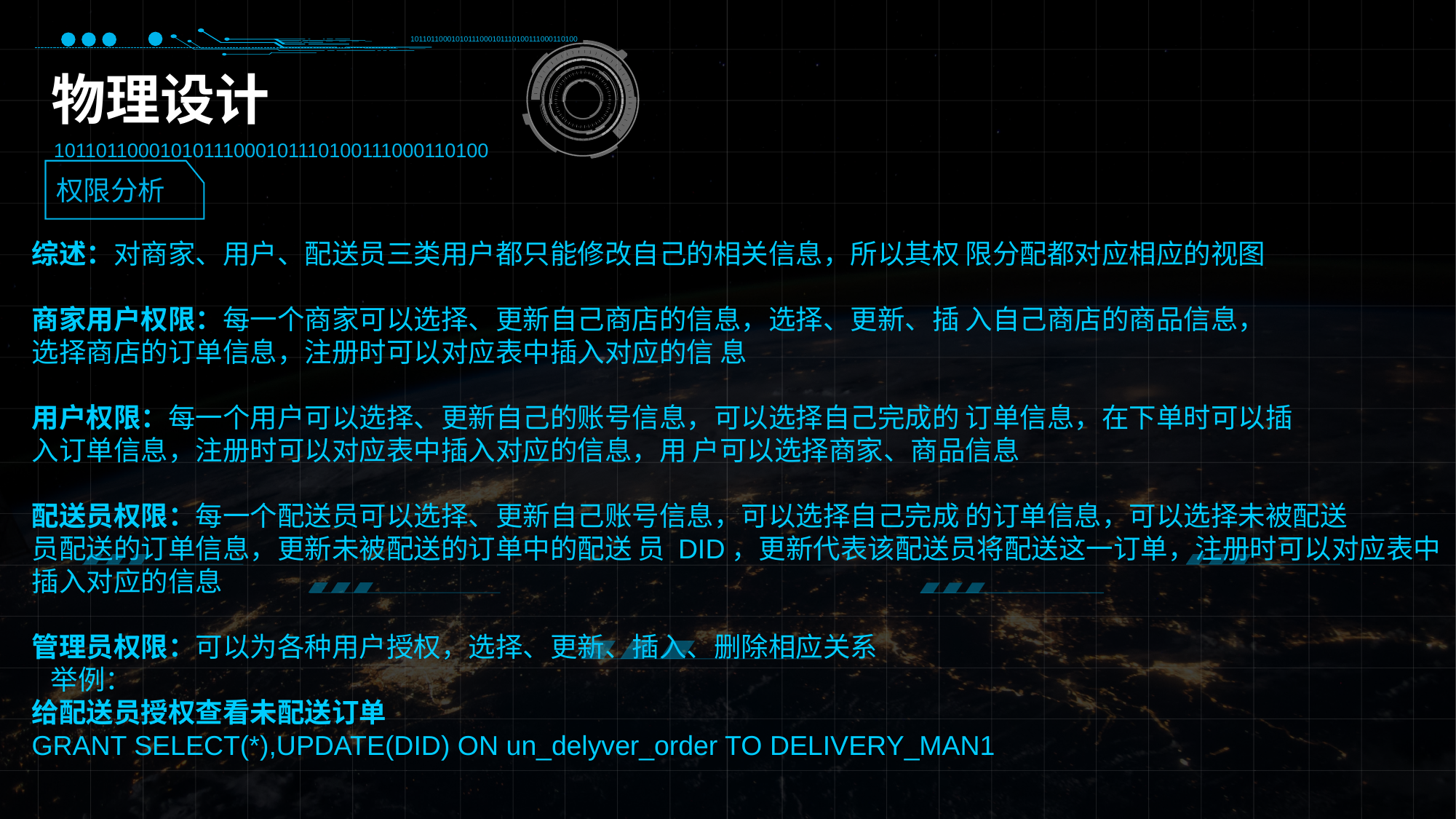

10110110001010111000101110100111000110100

物理设计
10110110001010111000101110100111000110100
权限分析
综述：对商家、用户、配送员三类用户都只能修改自己的相关信息，所以其权 限分配都对应相应的视图

商家用户权限：每一个商家可以选择、更新自己商店的信息，选择、更新、插 入自己商店的商品信息，
选择商店的订单信息，注册时可以对应表中插入对应的信 息

用户权限：每一个用户可以选择、更新自己的账号信息，可以选择自己完成的 订单信息，在下单时可以插
入订单信息，注册时可以对应表中插入对应的信息，用 户可以选择商家、商品信息

配送员权限：每一个配送员可以选择、更新自己账号信息，可以选择自己完成 的订单信息，可以选择未被配送
员配送的订单信息，更新未被配送的订单中的配送 员 DID，更新代表该配送员将配送这一订单，注册时可以对应表中
插入对应的信息

管理员权限：可以为各种用户授权，选择、更新、插入、删除相应关系
  举例：
给配送员授权查看未配送订单
GRANT SELECT(*),UPDATE(DID) ON un_delyver_order TO DELIVERY_MAN1